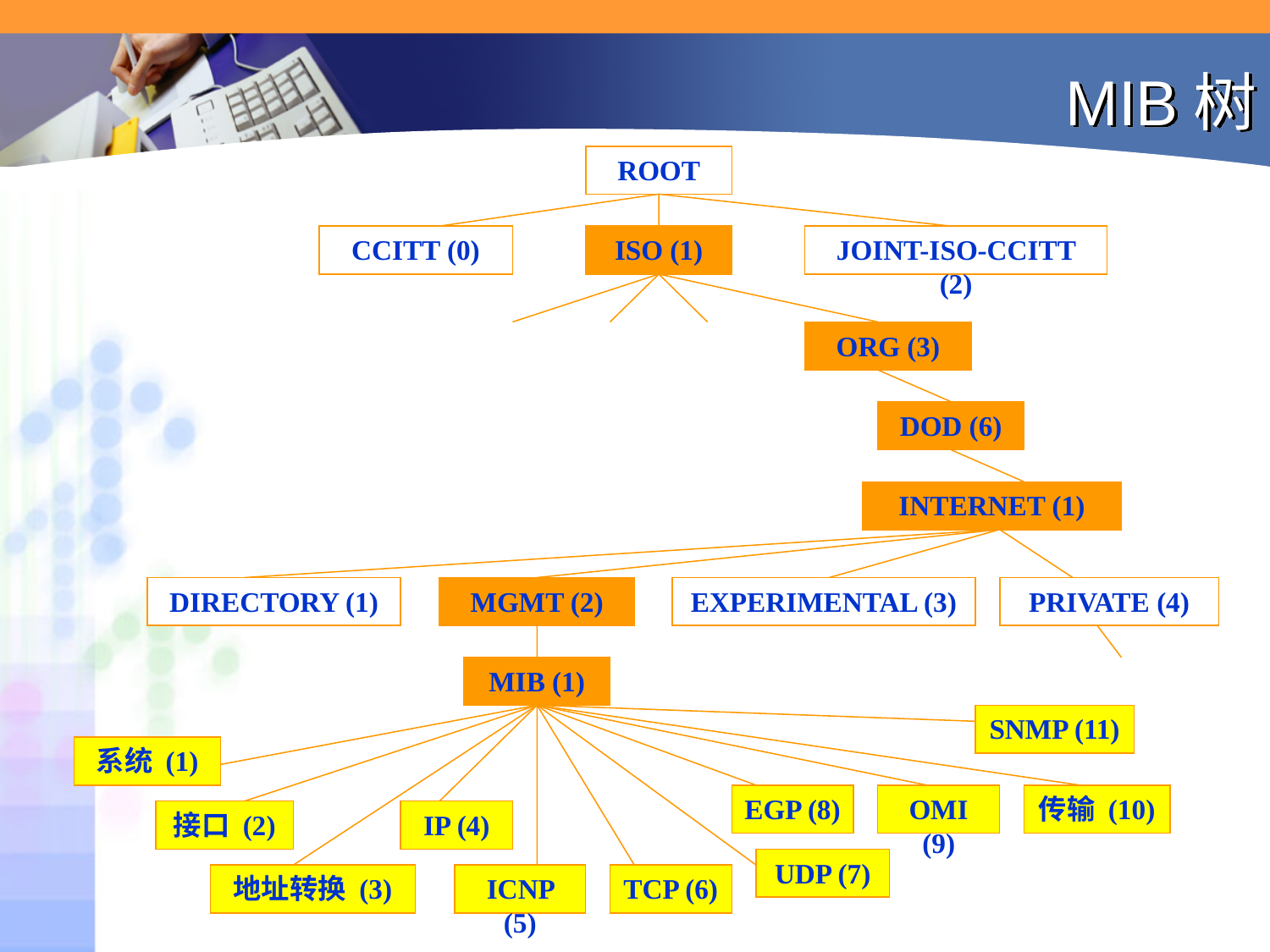

# MIB树
ROOT

CCITT (0)
ISO (1)
JOINT-ISO-CCITT (2)

ORG (3)

DOD (6)

INTERNET (1)

DIRECTORY (1)
MGMT (2)
EXPERIMENTAL (3)
PRIVATE (4)

MIB (1)

SNMP (11)
系统 (1)
EGP (8)
OMI (9)
传输 (10)
接口 (2)
IP (4)
UDP (7)
地址转换 (3)
ICNP (5)
TCP (6)